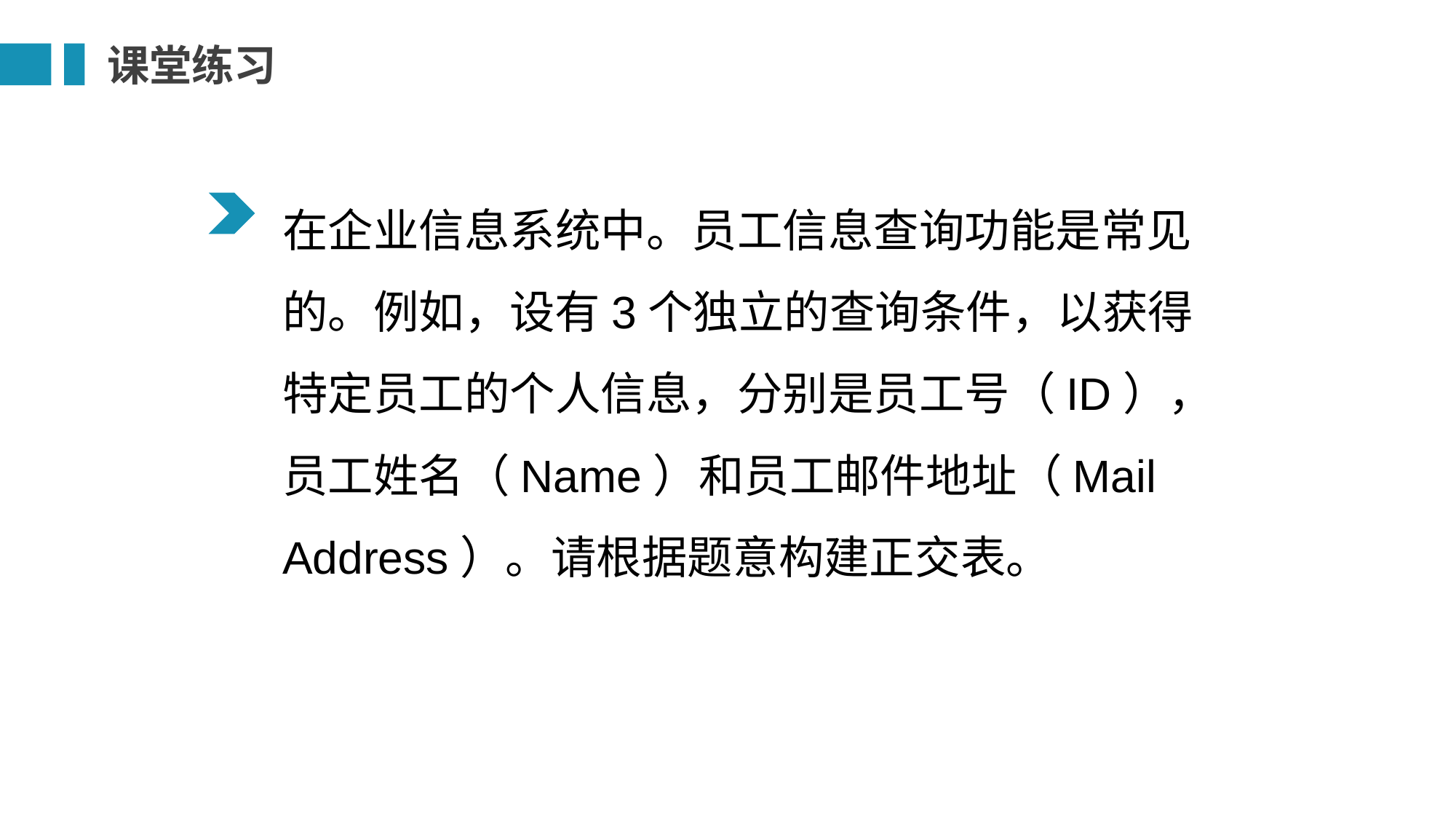

课堂练习

在企业信息系统中。员工信息查询功能是常见的。例如，设有3个独立的查询条件，以获得特定员工的个人信息，分别是员工号（ID），员工姓名（Name）和员工邮件地址（Mail Address）。请根据题意构建正交表。

108